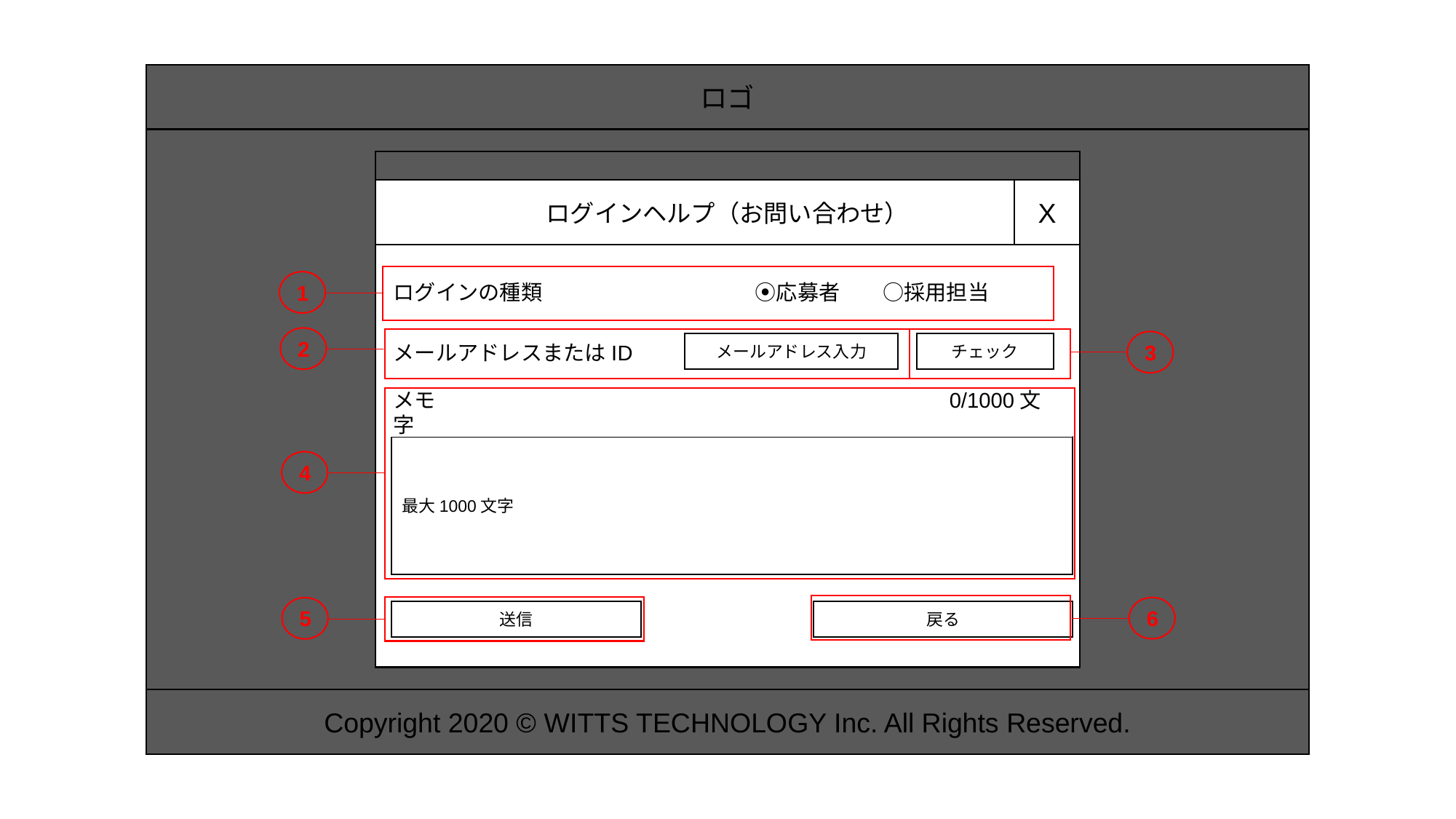

ロゴ
WITTS TECHNOLOGY リクルートシステム
X
ログインヘルプ（お問い合わせ）

ログインの種類　　　　　　　　　　⦿応募者　　○採用担当
1
メールアドレスまたはID
2

3
メールアドレス入力
チェック
メモ　　　　　　　　　　　　　　　　　　　　　　　    0/1000文字

最大1000文字
4

6
5
戻る
送信
Copyright 2020 © WITTS TECHNOLOGY Inc. All Rights Reserved.